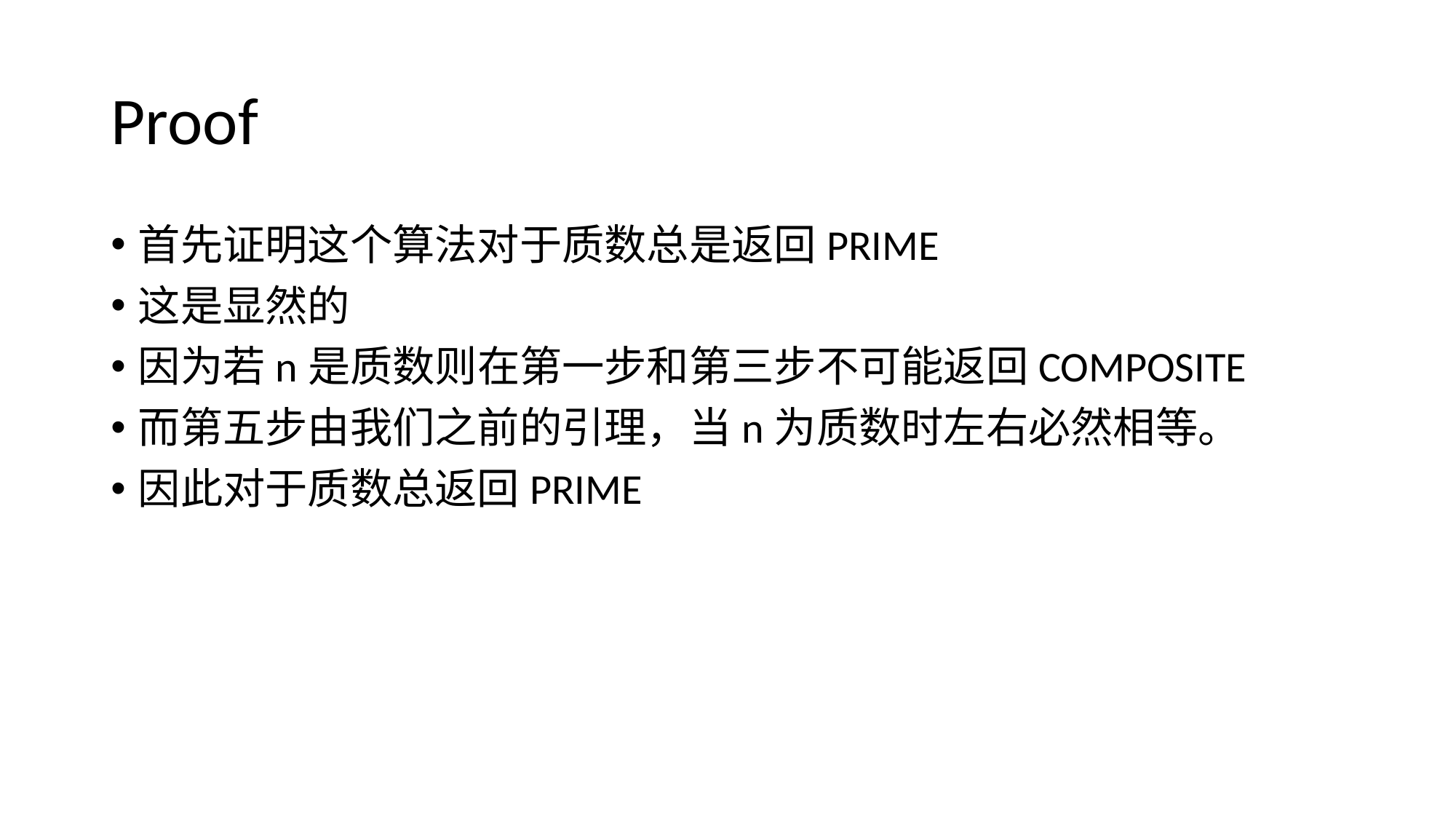

# Proof
首先证明这个算法对于质数总是返回PRIME
这是显然的
因为若n是质数则在第一步和第三步不可能返回COMPOSITE
而第五步由我们之前的引理，当n为质数时左右必然相等。
因此对于质数总返回PRIME